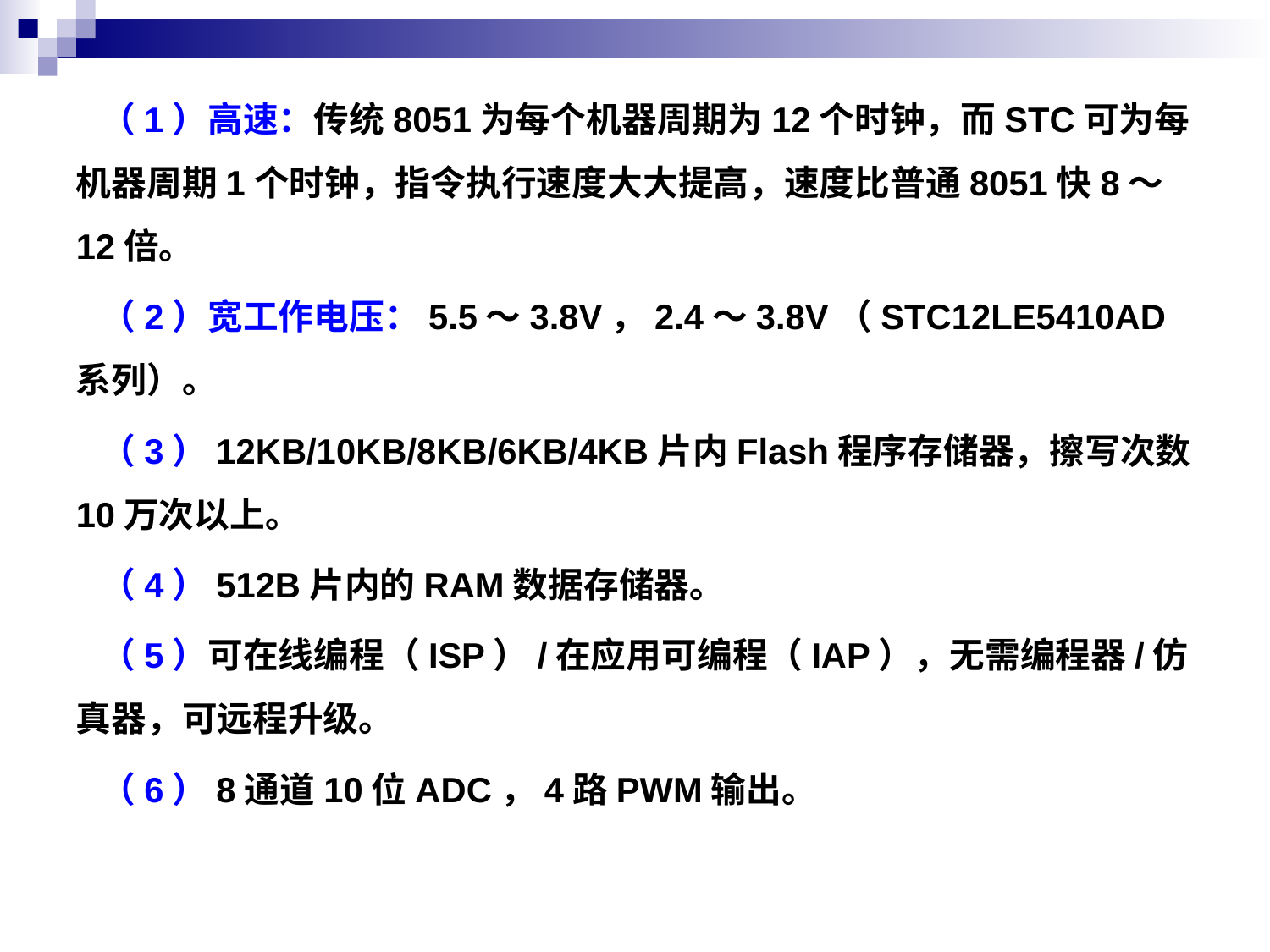

（1）高速：传统8051为每个机器周期为12个时钟，而STC可为每机器周期1个时钟，指令执行速度大大提高，速度比普通8051快8～12倍。
  （2）宽工作电压：5.5～3.8V，2.4～3.8V（STC12LE5410AD系列）。
  （3）12KB/10KB/8KB/6KB/4KB片内Flash程序存储器，擦写次数10万次以上。
  （4）512B片内的RAM数据存储器。
  （5）可在线编程（ISP）/在应用可编程（IAP），无需编程器/仿真器，可远程升级。
  （6）8通道10位ADC，4路PWM输出。